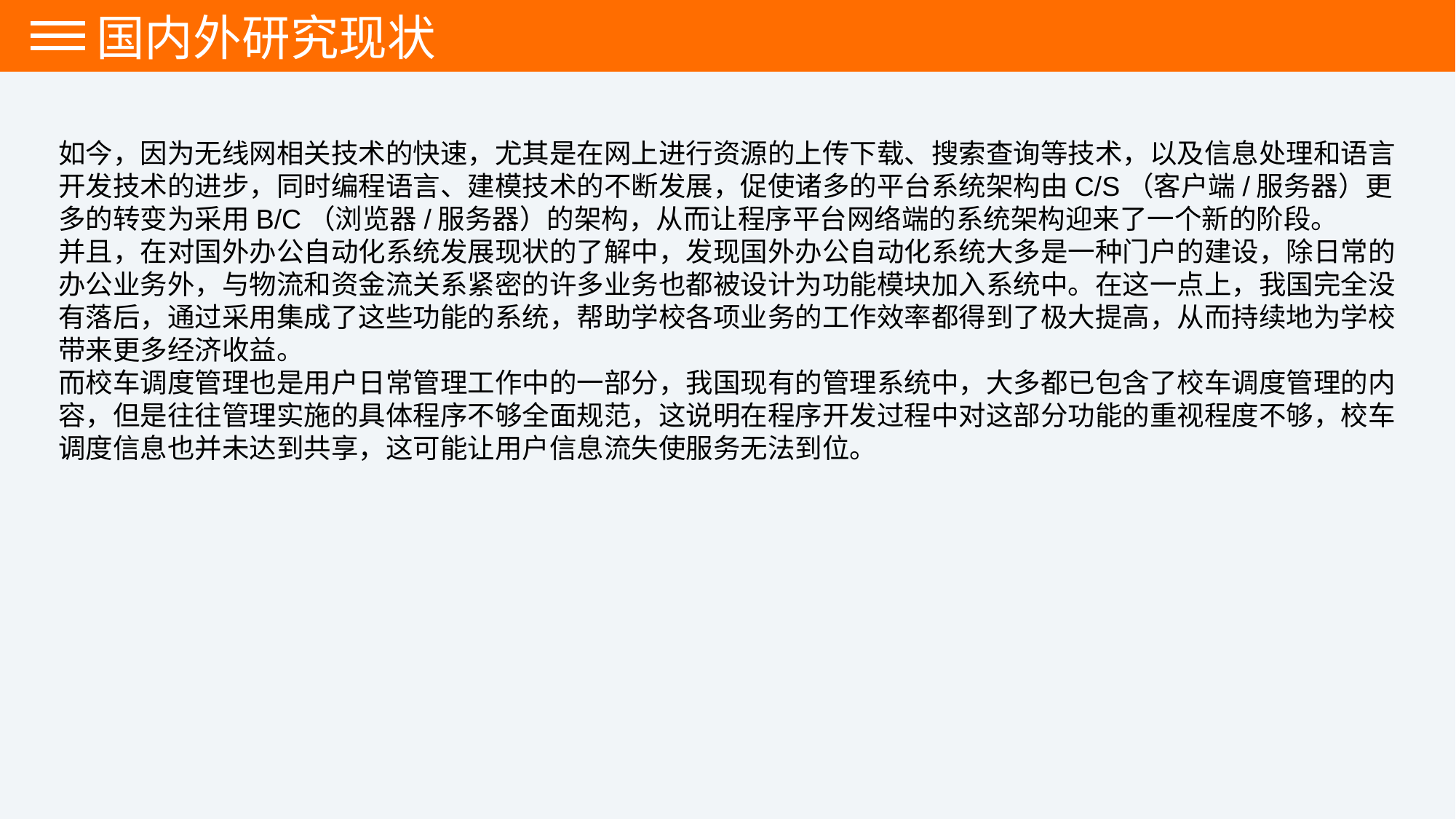

国内外研究现状
如今，因为无线网相关技术的快速，尤其是在网上进行资源的上传下载、搜索查询等技术，以及信息处理和语言开发技术的进步，同时编程语言、建模技术的不断发展，促使诸多的平台系统架构由C/S（客户端/服务器）更多的转变为采用B/C（浏览器/服务器）的架构，从而让程序平台网络端的系统架构迎来了一个新的阶段。
并且，在对国外办公自动化系统发展现状的了解中，发现国外办公自动化系统大多是一种门户的建设，除日常的办公业务外，与物流和资金流关系紧密的许多业务也都被设计为功能模块加入系统中。在这一点上，我国完全没有落后，通过采用集成了这些功能的系统，帮助学校各项业务的工作效率都得到了极大提高，从而持续地为学校带来更多经济收益。
而校车调度管理也是用户日常管理工作中的一部分，我国现有的管理系统中，大多都已包含了校车调度管理的内容，但是往往管理实施的具体程序不够全面规范，这说明在程序开发过程中对这部分功能的重视程度不够，校车调度信息也并未达到共享，这可能让用户信息流失使服务无法到位。